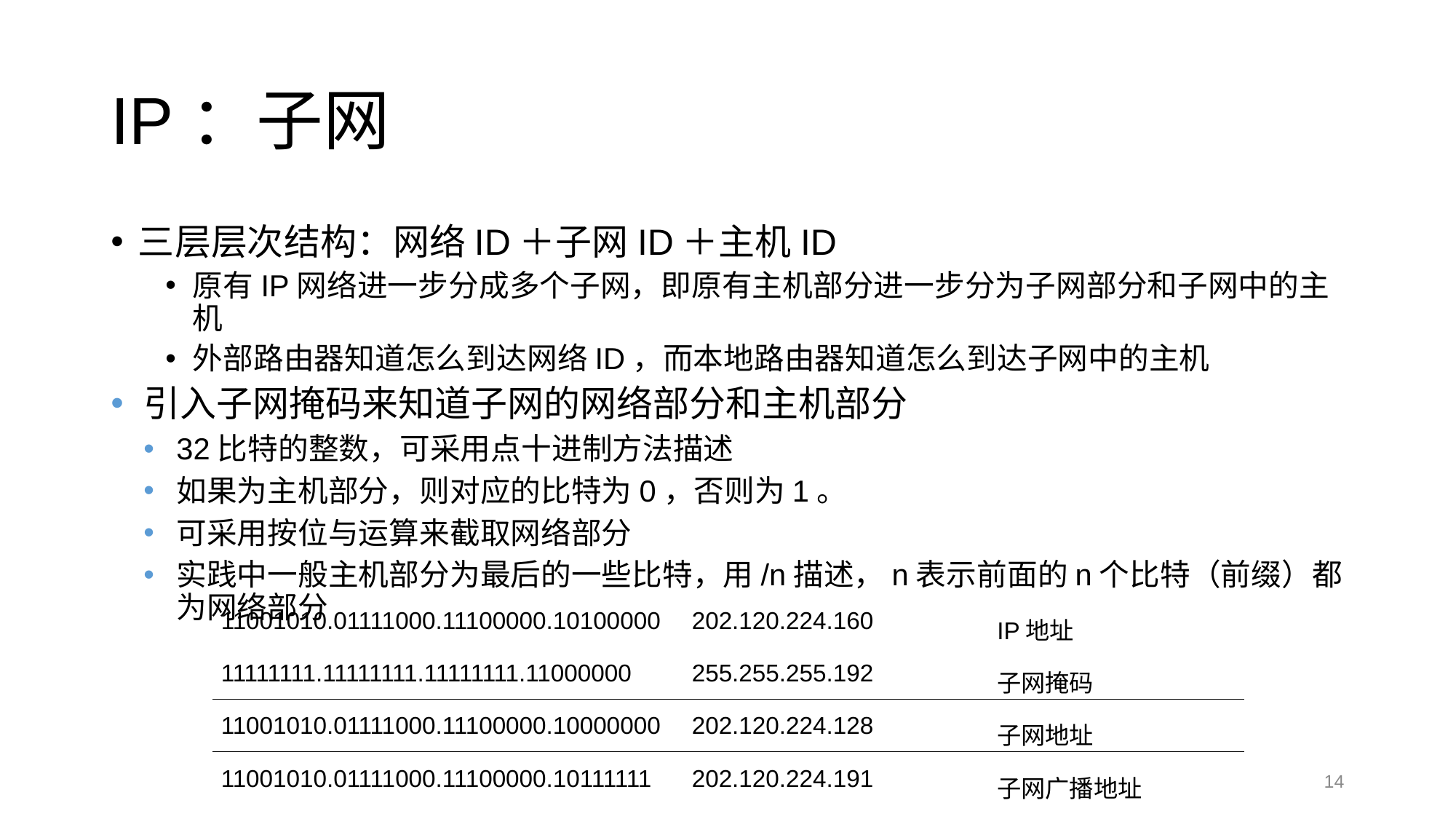

# IP：子网
三层层次结构：网络ID＋子网ID＋主机ID
原有IP网络进一步分成多个子网，即原有主机部分进一步分为子网部分和子网中的主机
外部路由器知道怎么到达网络ID，而本地路由器知道怎么到达子网中的主机
引入子网掩码来知道子网的网络部分和主机部分
32比特的整数，可采用点十进制方法描述
如果为主机部分，则对应的比特为0，否则为1。
可采用按位与运算来截取网络部分
实践中一般主机部分为最后的一些比特，用/n描述，n表示前面的n个比特（前缀）都为网络部分

| 11001010.01111000.11100000.10100000 | 202.120.224.160 | IP地址 |
| --- | --- | --- |
| 11111111.11111111.11111111.11000000 | 255.255.255.192 | 子网掩码 |
| 11001010.01111000.11100000.10000000 | 202.120.224.128 | 子网地址 |
| 11001010.01111000.11100000.10111111 | 202.120.224.191 | 子网广播地址 |
14